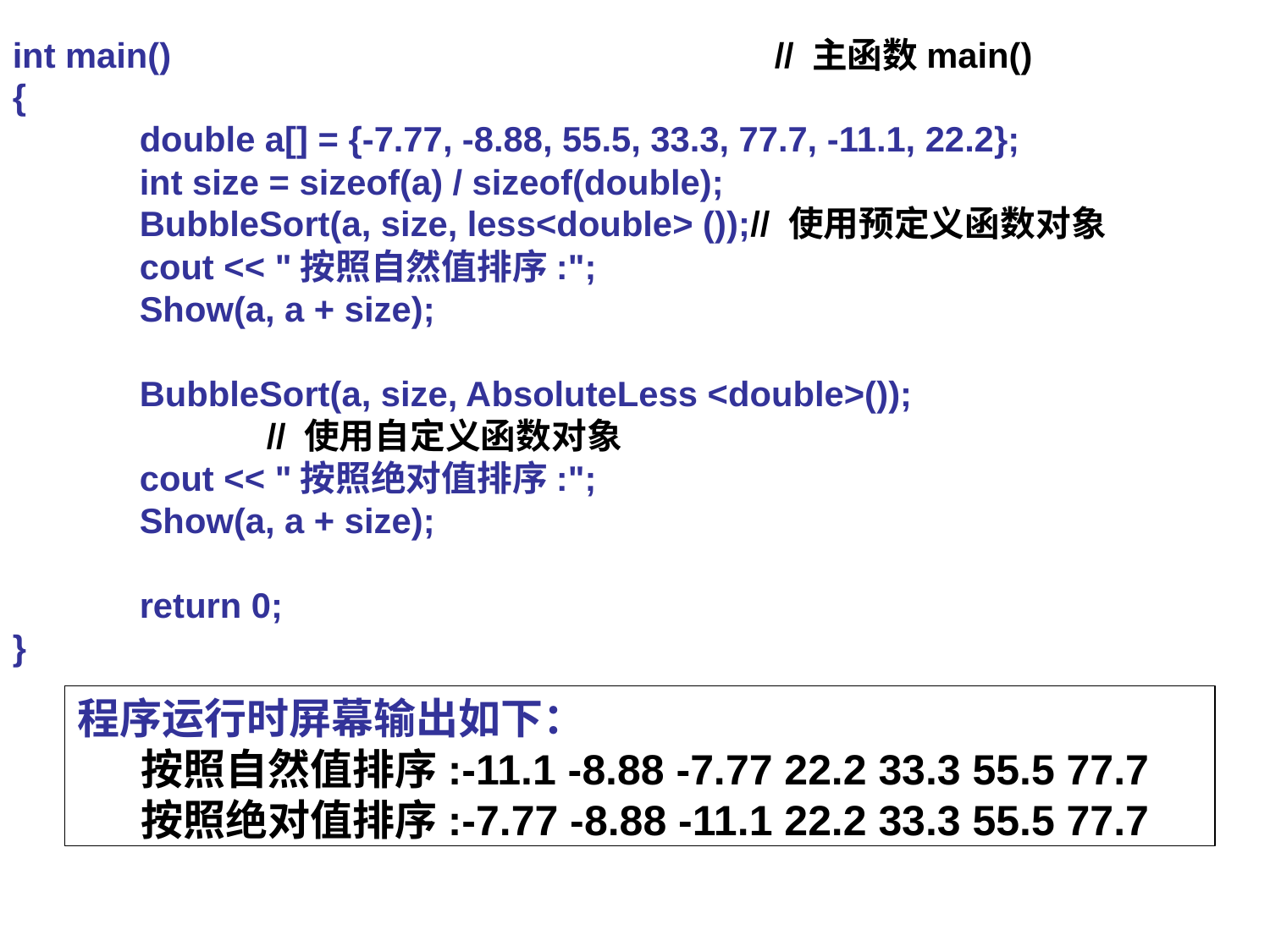

int main()					// 主函数main()
{
	double a[] = {-7.77, -8.88, 55.5, 33.3, 77.7, -11.1, 22.2};
	int size = sizeof(a) / sizeof(double);
	BubbleSort(a, size, less<double> ());// 使用预定义函数对象
	cout << "按照自然值排序:";
	Show(a, a + size);

	BubbleSort(a, size, AbsoluteLess <double>());
		// 使用自定义函数对象
	cout << "按照绝对值排序:";
	Show(a, a + size);

	return 0;
}
程序运行时屏幕输出如下：
按照自然值排序:-11.1 -8.88 -7.77 22.2 33.3 55.5 77.7
按照绝对值排序:-7.77 -8.88 -11.1 22.2 33.3 55.5 77.7